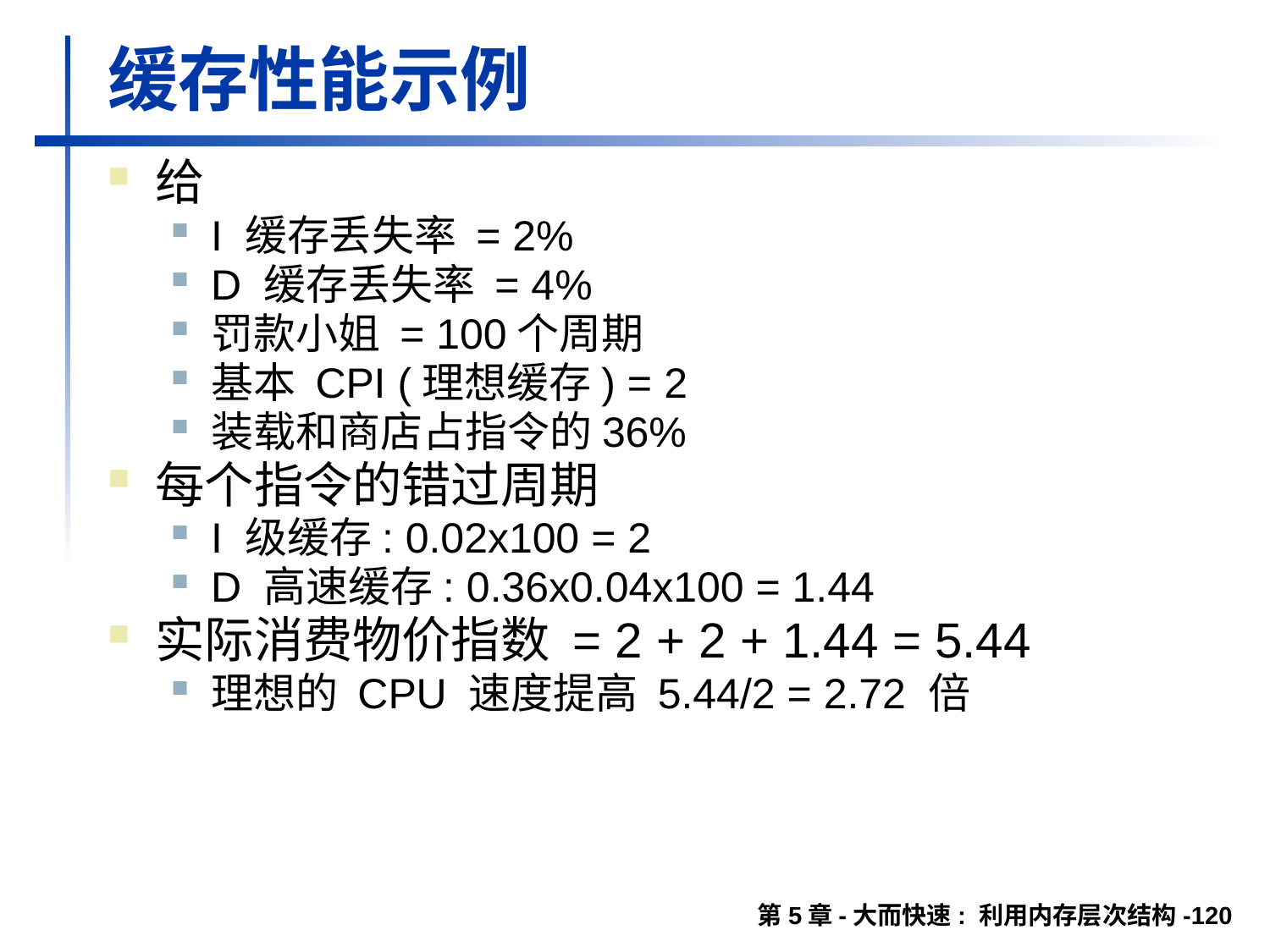

# 缓存性能示例
给
I 缓存丢失率 = 2%
D 缓存丢失率 = 4%
罚款小姐 = 100个周期
基本 CPI (理想缓存) = 2
装载和商店占指令的36%
每个指令的错过周期
I 级缓存: 0.02x100 = 2
D 高速缓存: 0.36x0.04x100 = 1.44
实际消费物价指数 = 2 + 2 + 1.44 = 5.44
理想的 CPU 速度提高 5.44/2 = 2.72 倍
第5章-大而快速: 利用内存层次结构-120